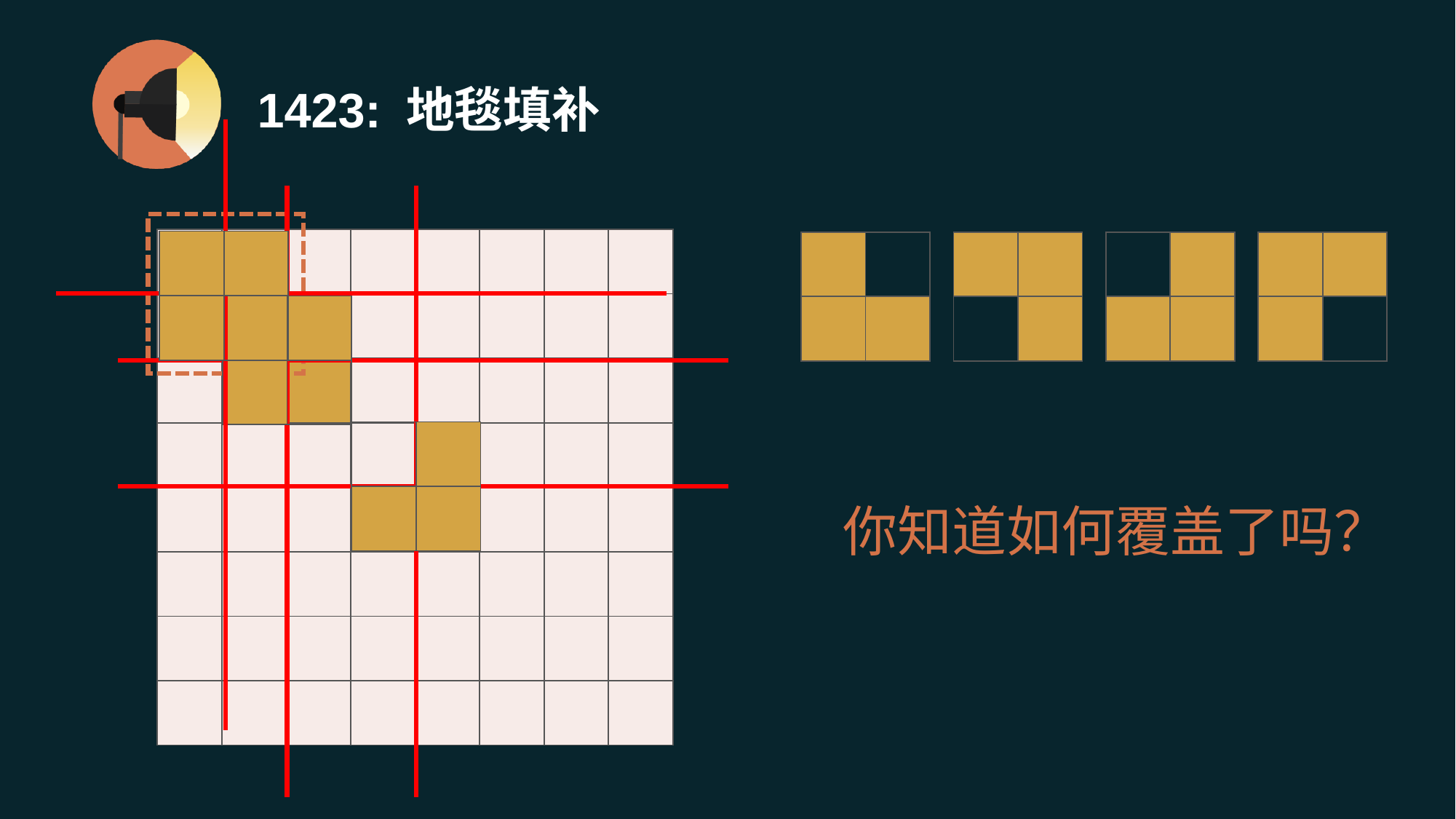

# 1423: 地毯填补

|  |  |  |  |  |  |  |  |
| --- | --- | --- | --- | --- | --- | --- | --- |
|  |  |  |  |  |  |  |  |
|  |  |  |  |  |  |  |  |
|  |  |  |  |  |  |  |  |
|  |  |  |  |  |  |  |  |
|  |  |  |  |  |  |  |  |
|  |  |  |  |  |  |  |  |
|  |  |  |  |  |  |  |  |
|  |  |
| --- | --- |
|  |  |
|  |  |
| --- | --- |
|  |  |
|  |  |
| --- | --- |
|  |  |
|  |  |
| --- | --- |
|  |  |
|  |  |
| --- | --- |
|  |  |
|  |  |
| --- | --- |
|  |  |
|  |  |
| --- | --- |
|  |  |
你知道如何覆盖了吗？